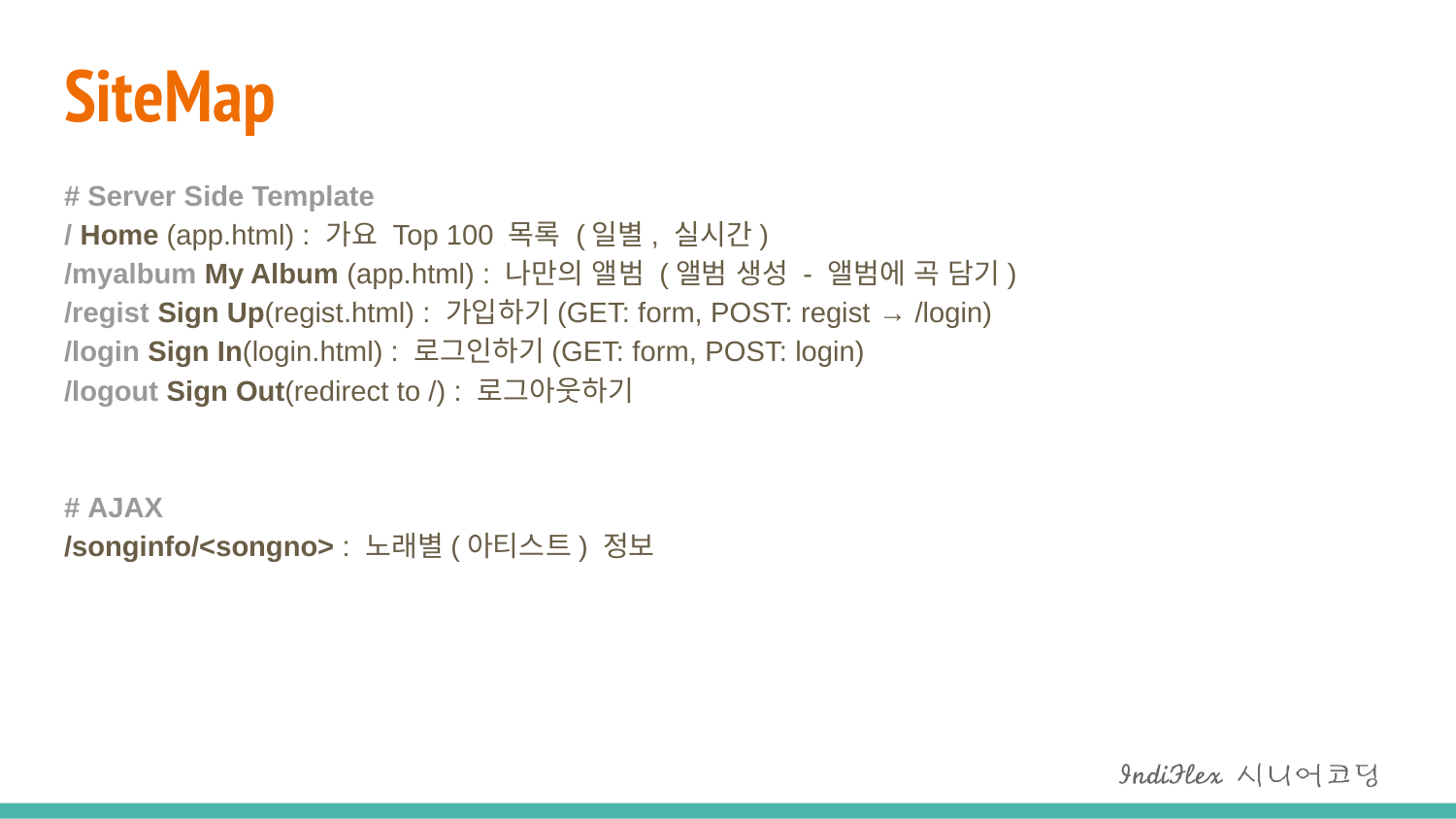

# SiteMap
# Server Side Template / Home (app.html) : 가요 Top 100 목록 (일별, 실시간) /myalbum My Album (app.html) : 나만의 앨범 (앨범 생성 - 앨범에 곡 담기) /regist Sign Up(regist.html) : 가입하기(GET: form, POST: regist → /login) /login Sign In(login.html) : 로그인하기(GET: form, POST: login) /logout Sign Out(redirect to /) : 로그아웃하기 # AJAX /songinfo/<songno> : 노래별(아티스트) 정보